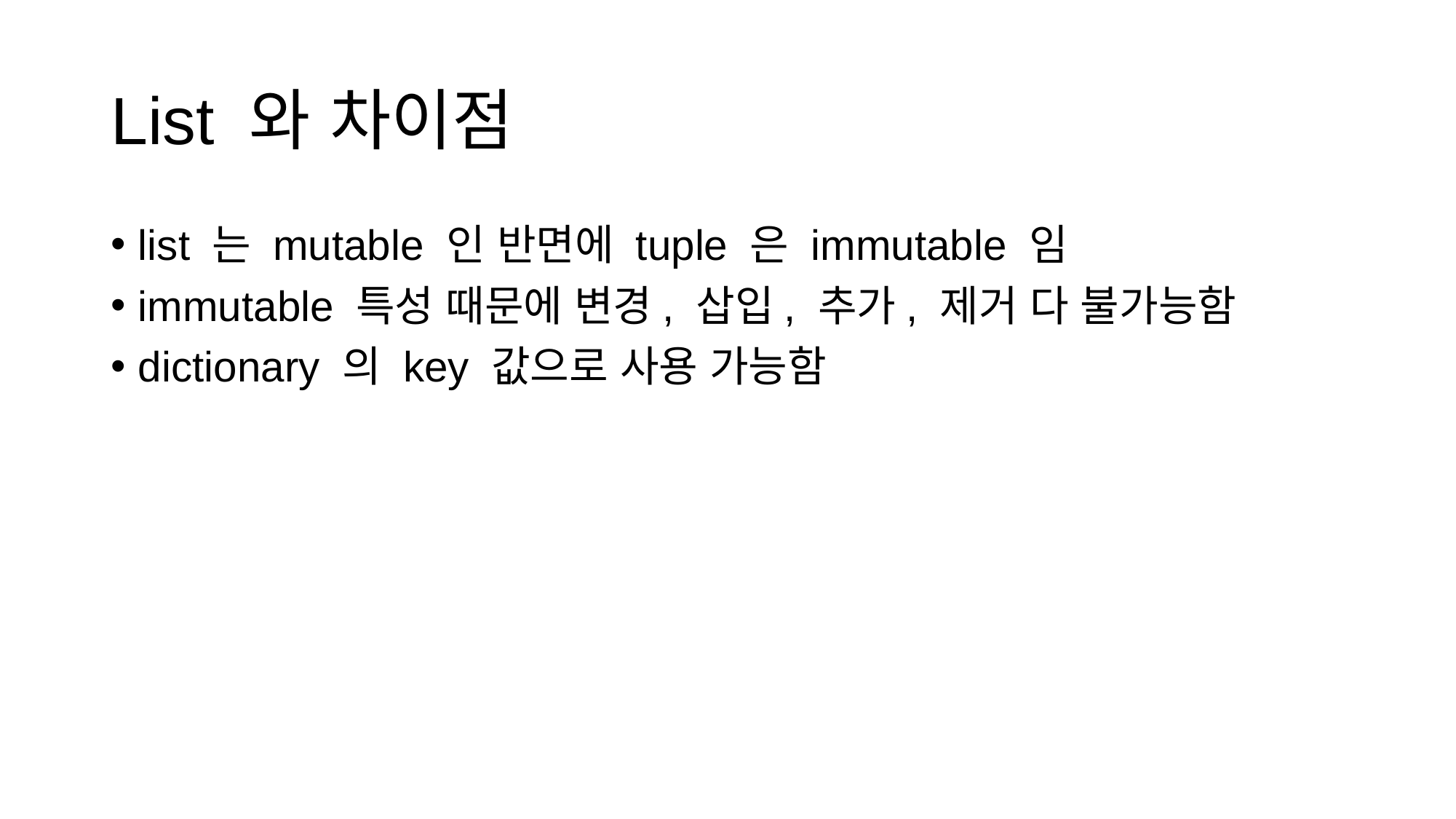

# List 와 차이점
list 는 mutable 인 반면에 tuple 은 immutable 임
immutable 특성 때문에 변경, 삽입, 추가, 제거 다 불가능함
dictionary 의 key 값으로 사용 가능함